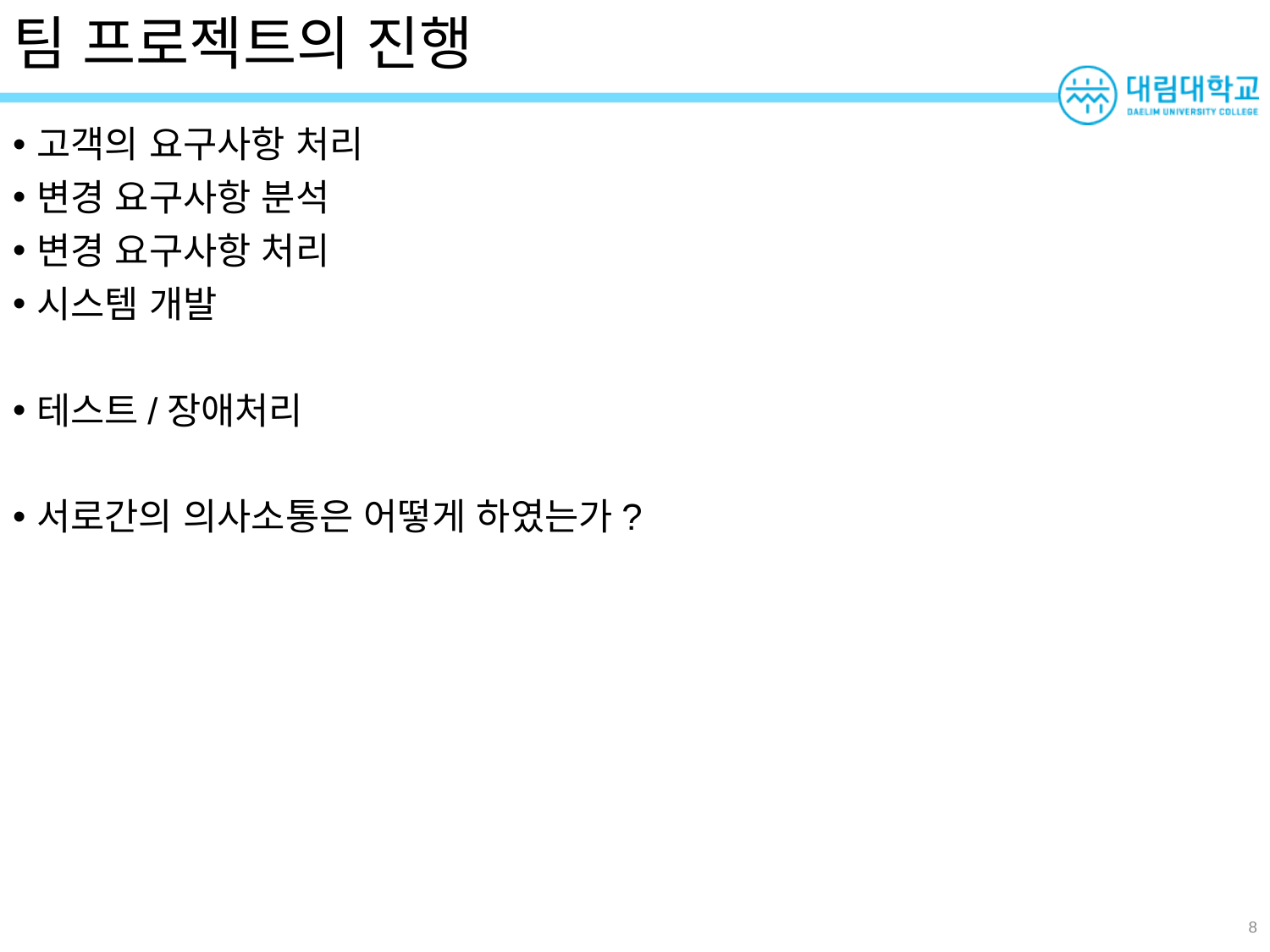

# 팀 프로젝트의 진행
고객의 요구사항 처리
변경 요구사항 분석
변경 요구사항 처리
시스템 개발

테스트/장애처리

서로간의 의사소통은 어떻게 하였는가?

8